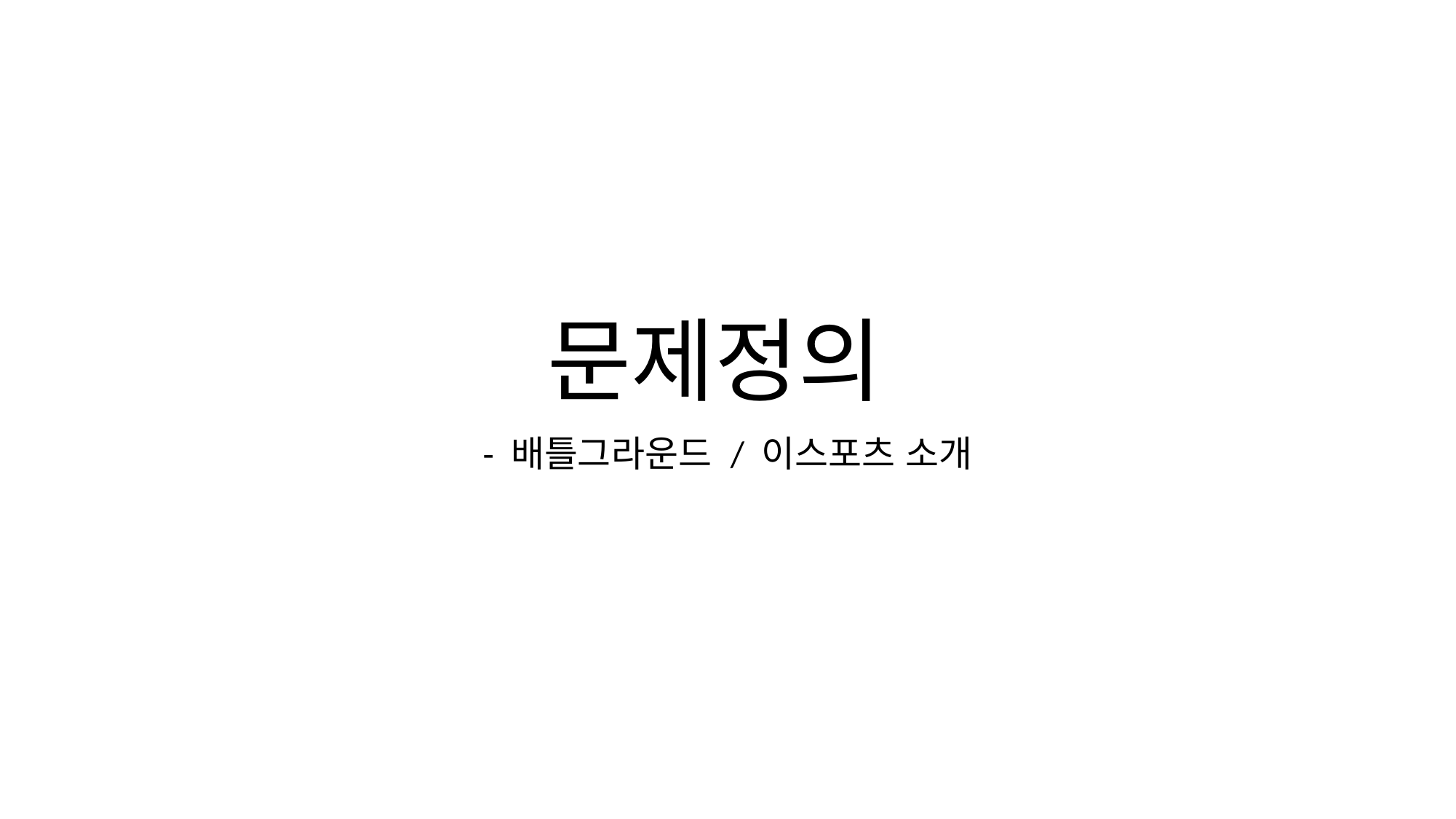

# 문제정의
- 배틀그라운드 / 이스포츠 소개